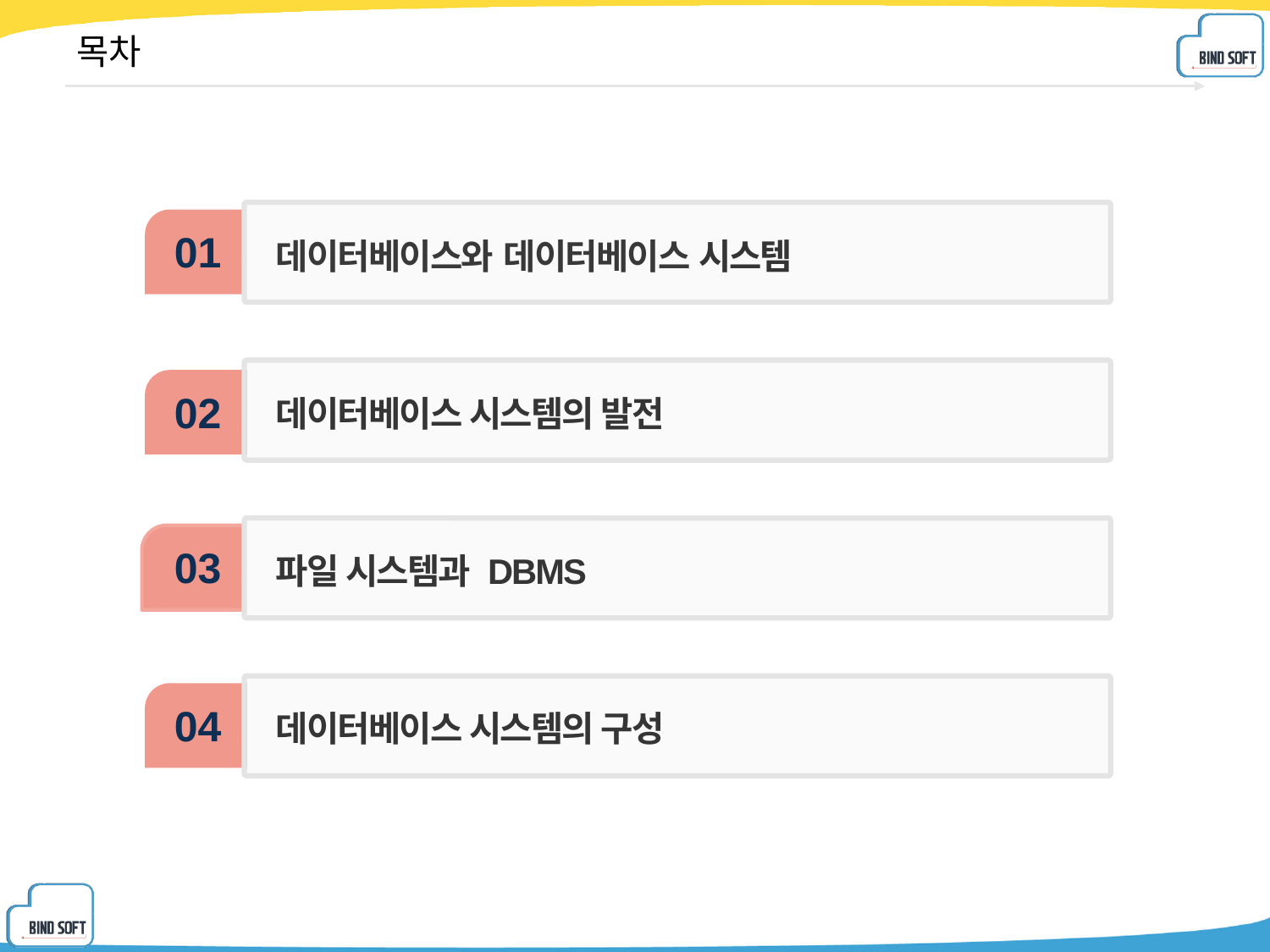

# 목차

01
데이터베이스와 데이터베이스 시스템

02
데이터베이스 시스템의 발전

03
파일 시스템과 DBMS

04
데이터베이스 시스템의 구성